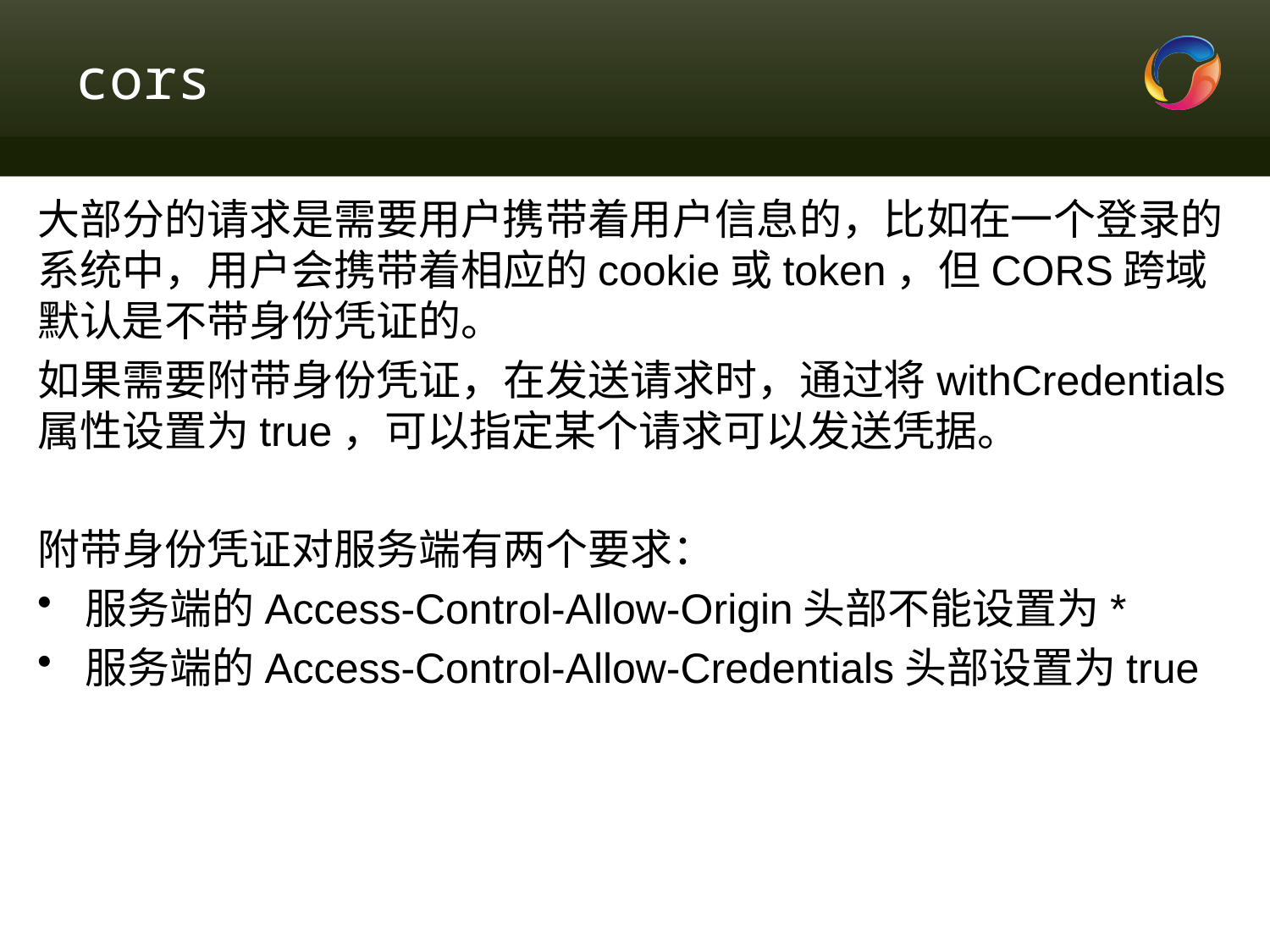

# cors
大部分的请求是需要用户携带着用户信息的，比如在一个登录的系统中，用户会携带着相应的cookie或token，但CORS跨域默认是不带身份凭证的。
如果需要附带身份凭证，在发送请求时，通过将withCredentials属性设置为true，可以指定某个请求可以发送凭据。

附带身份凭证对服务端有两个要求：
服务端的Access-Control-Allow-Origin头部不能设置为*
服务端的Access-Control-Allow-Credentials头部设置为true